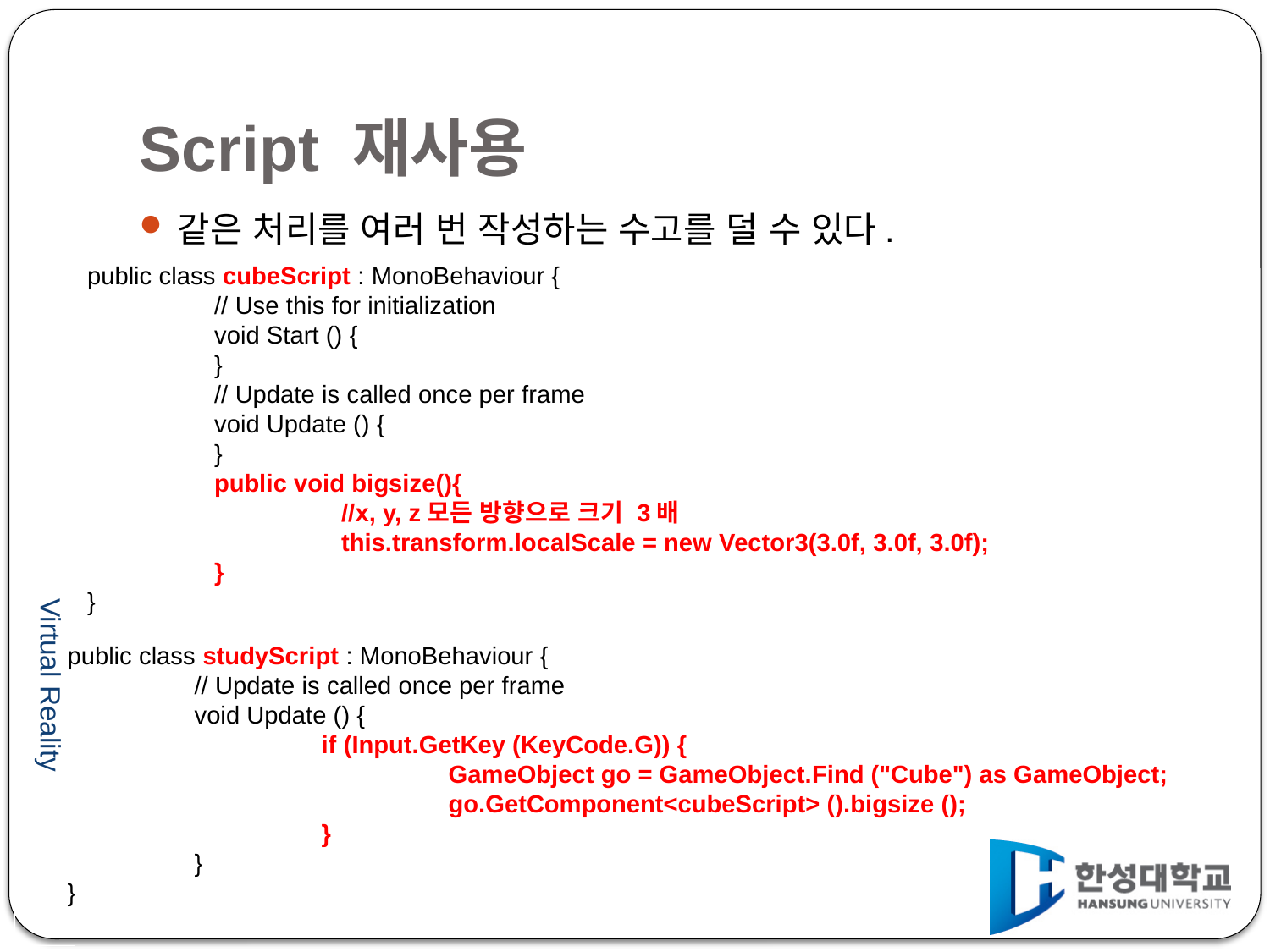

# Script 재사용
같은 처리를 여러 번 작성하는 수고를 덜 수 있다.
public class cubeScript : MonoBehaviour {
	// Use this for initialization
	void Start () {
	}
	// Update is called once per frame
	void Update () {
	}
	public void bigsize(){
		//x, y, z모든 방향으로 크기 3배
		this.transform.localScale = new Vector3(3.0f, 3.0f, 3.0f);
	}
}
public class studyScript : MonoBehaviour {
	// Update is called once per frame
	void Update () {
		if (Input.GetKey (KeyCode.G)) {
			GameObject go = GameObject.Find ("Cube") as GameObject;
			go.GetComponent<cubeScript> ().bigsize ();
		}
	}
}